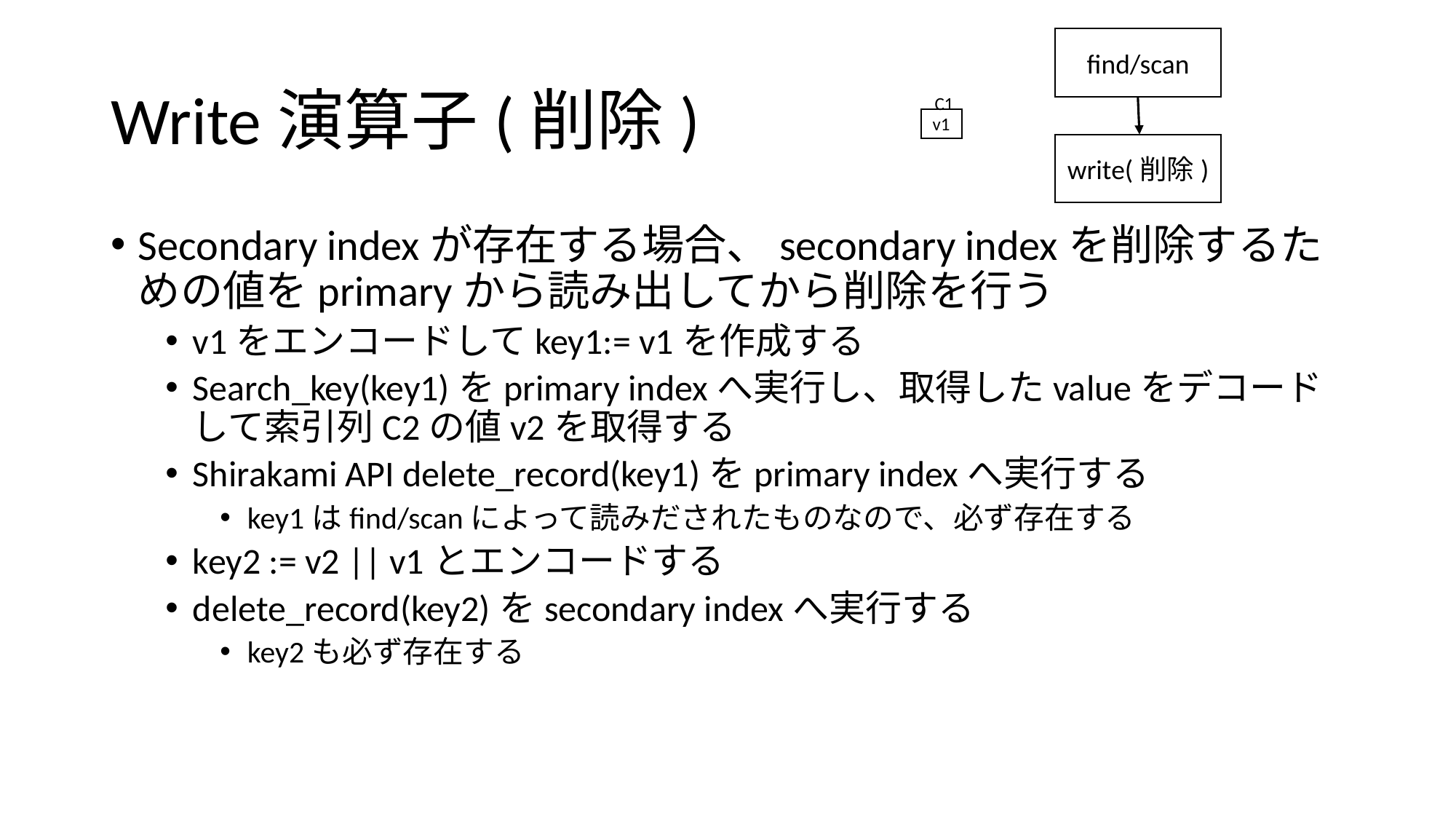

find/scan
# Write演算子(削除)
C1
v1
write(削除)
Secondary indexが存在する場合、secondary indexを削除するための値をprimaryから読み出してから削除を行う
v1をエンコードしてkey1:= v1を作成する
Search_key(key1)をprimary indexへ実行し、取得したvalueをデコードして索引列C2の値v2を取得する
Shirakami API delete_record(key1)をprimary indexへ実行する
key1はfind/scanによって読みだされたものなので、必ず存在する
key2 := v2 || v1とエンコードする
delete_record(key2)をsecondary indexへ実行する
key2も必ず存在する